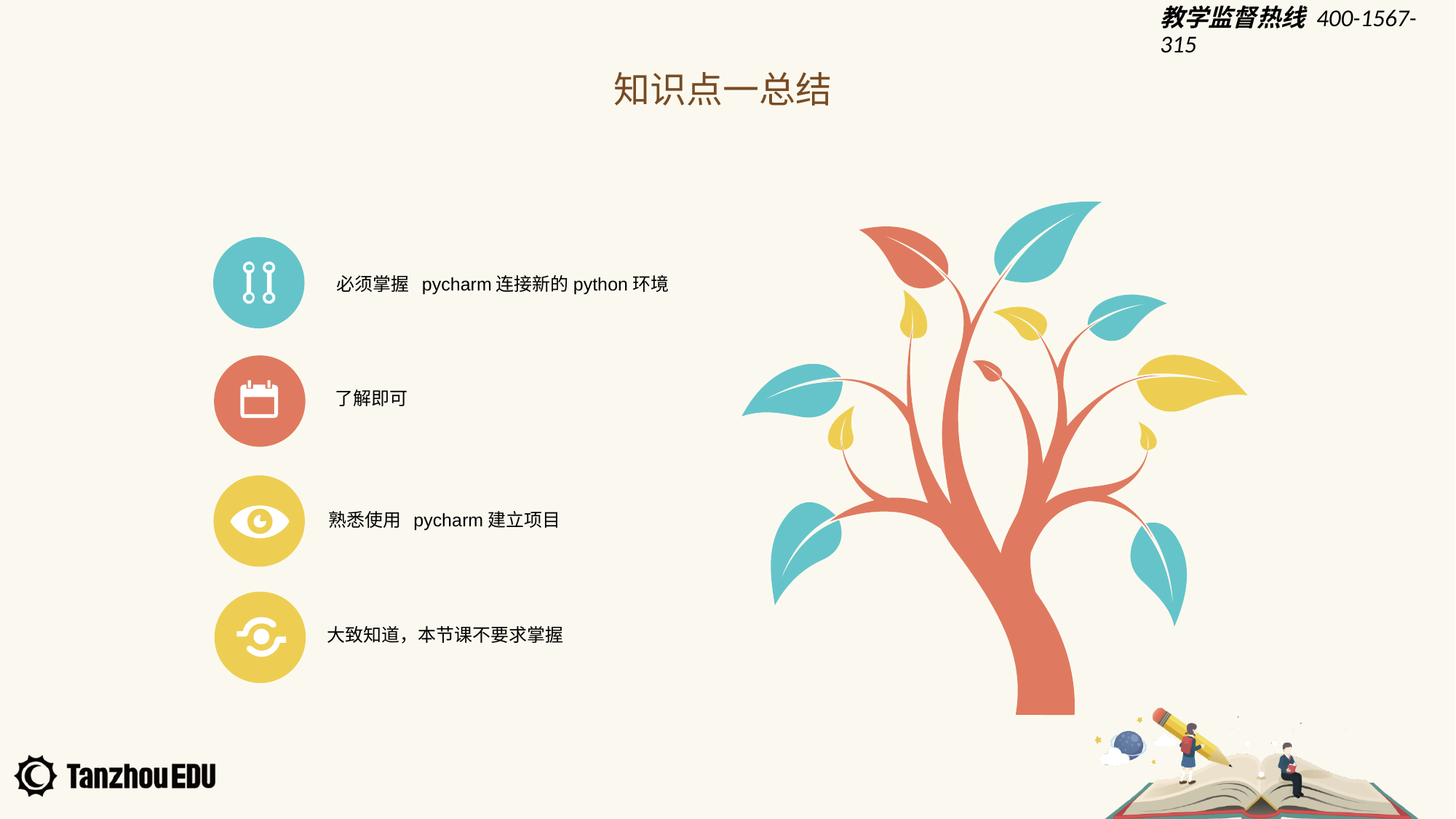

知识点一总结

必须掌握  pycharm连接新的python环境

了解即可

熟悉使用  pycharm建立项目

大致知道，本节课不要求掌握